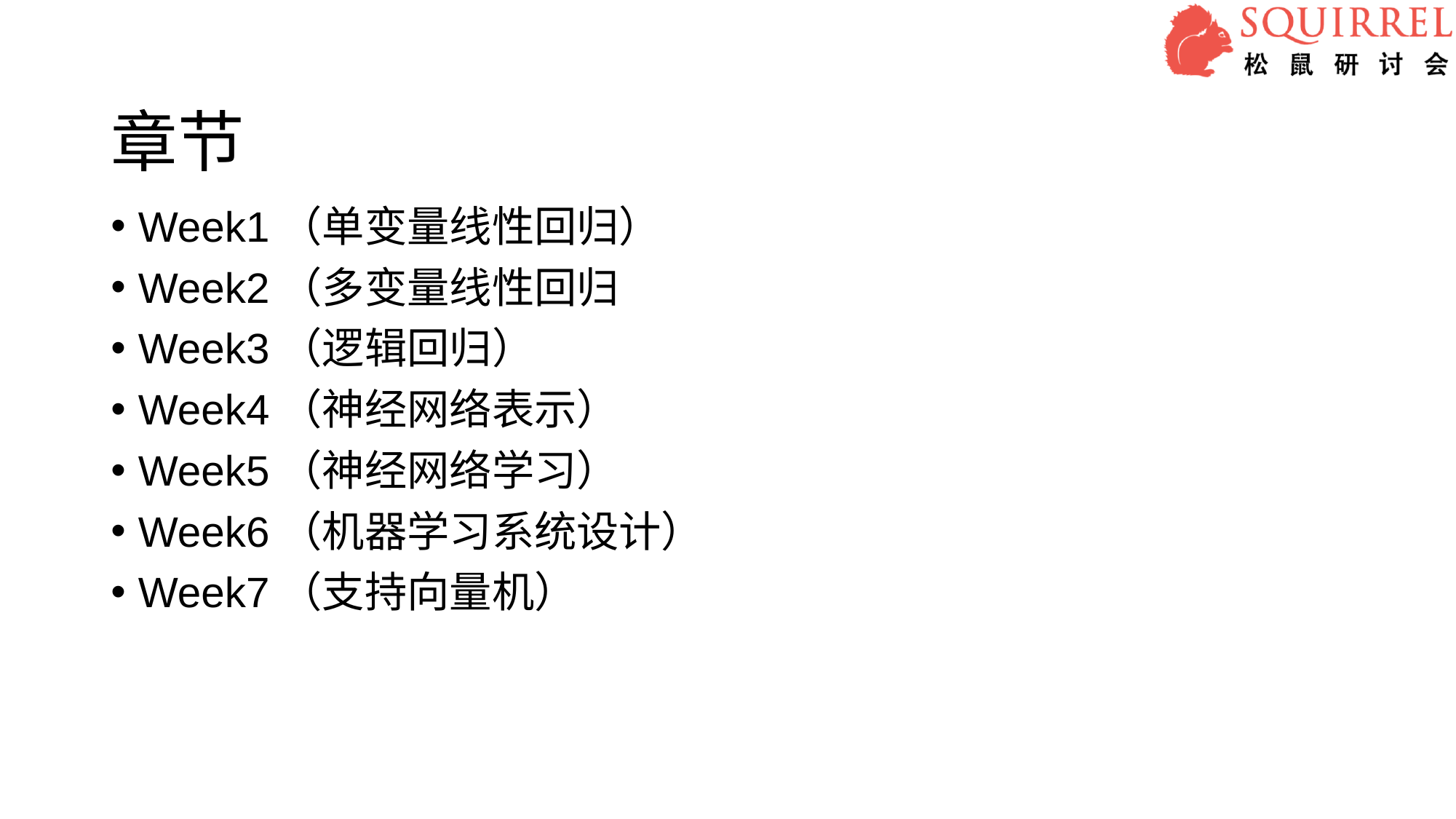

# 章节
Week1（单变量线性回归）
Week2（多变量线性回归
Week3（逻辑回归）
Week4（神经网络表示）
Week5（神经网络学习）
Week6（机器学习系统设计）
Week7（支持向量机）